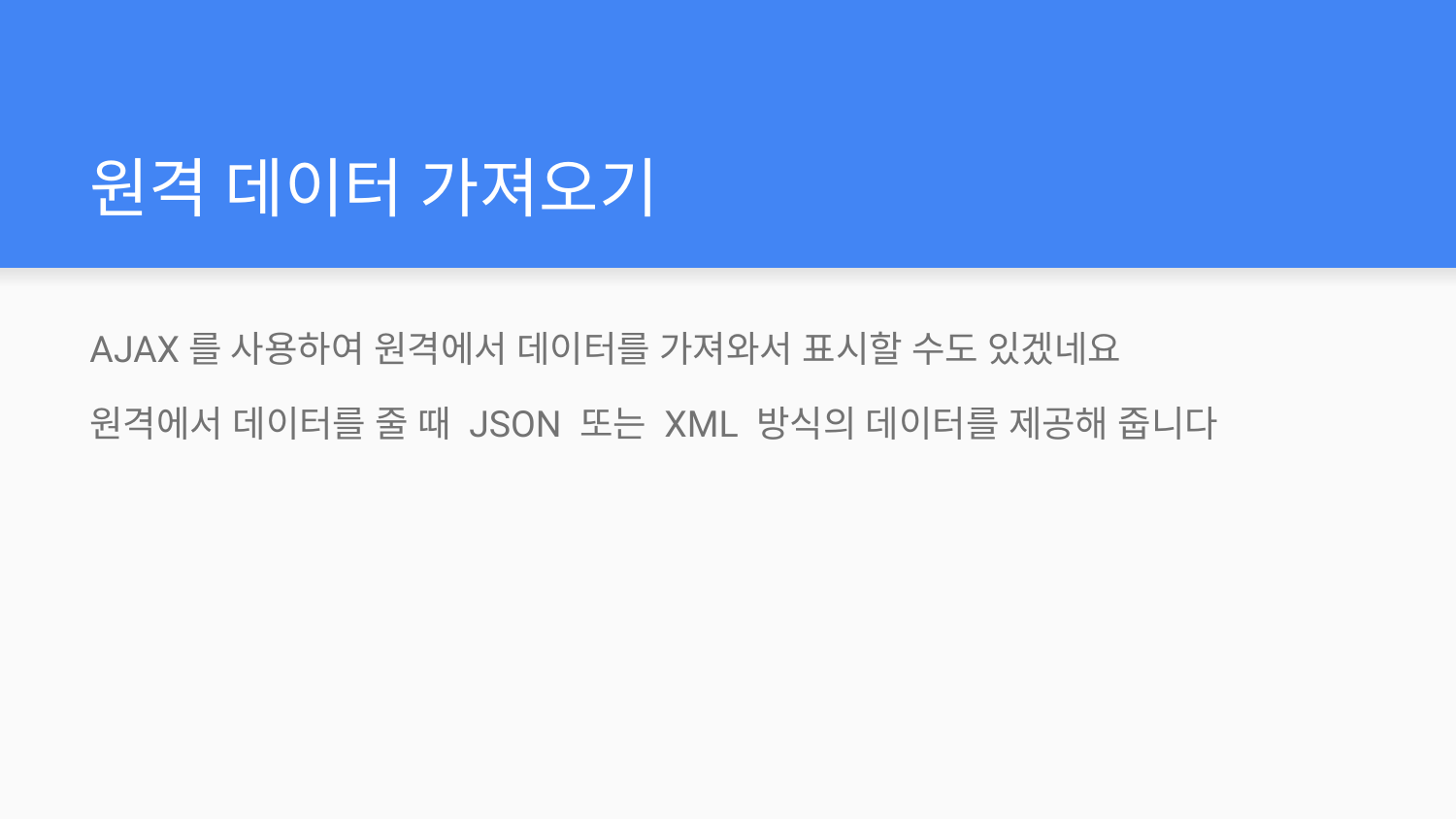

# 원격 데이터 가져오기
AJAX를 사용하여 원격에서 데이터를 가져와서 표시할 수도 있겠네요
원격에서 데이터를 줄 때 JSON 또는 XML 방식의 데이터를 제공해 줍니다